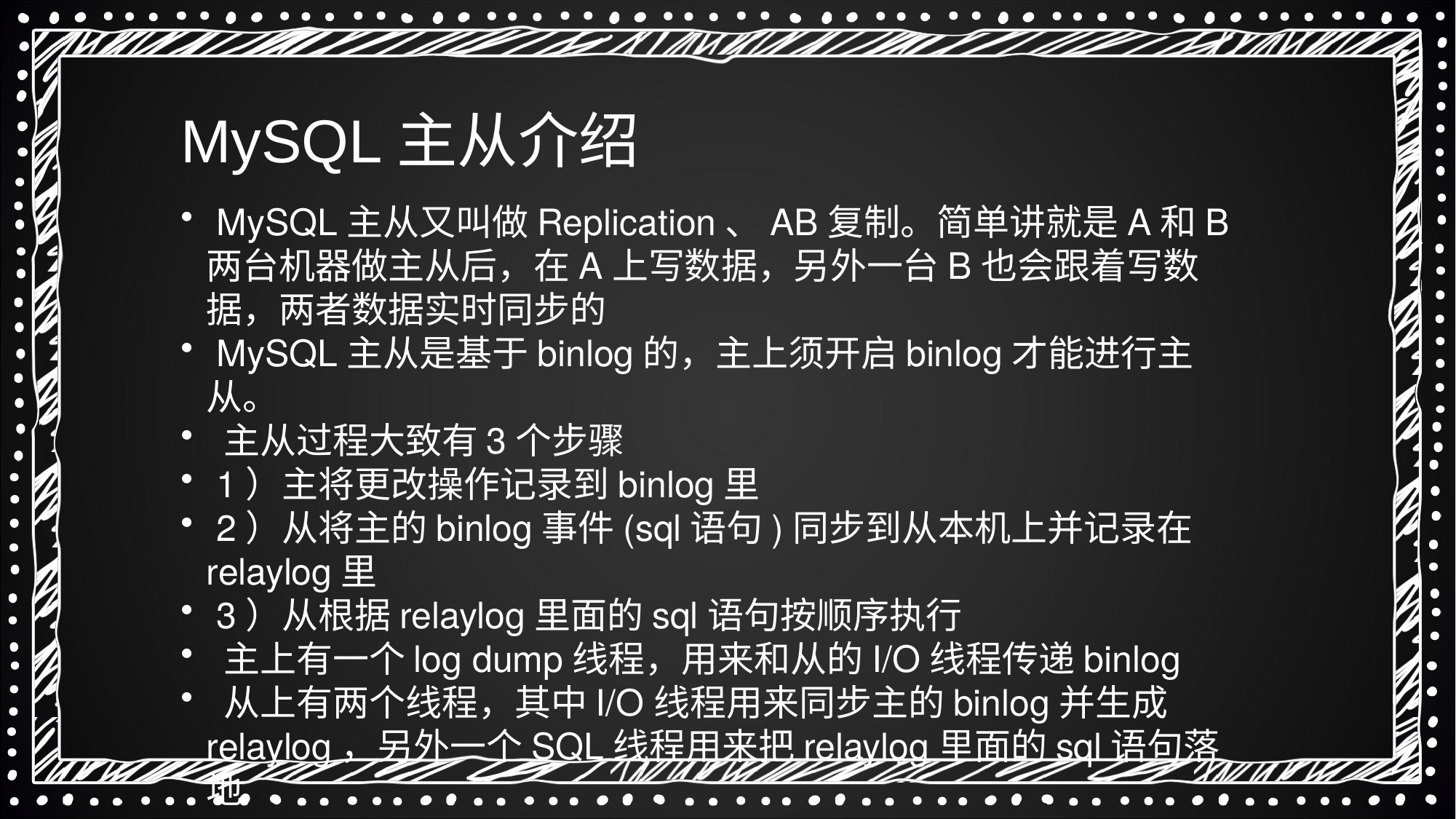

MySQL主从介绍
 MySQL主从又叫做Replication、AB复制。简单讲就是A和B两台机器做主从后，在A上写数据，另外一台B也会跟着写数据，两者数据实时同步的
 MySQL主从是基于binlog的，主上须开启binlog才能进行主从。
 主从过程大致有3个步骤
 1）主将更改操作记录到binlog里
 2）从将主的binlog事件(sql语句)同步到从本机上并记录在relaylog里
 3）从根据relaylog里面的sql语句按顺序执行
 主上有一个log dump线程，用来和从的I/O线程传递binlog
 从上有两个线程，其中I/O线程用来同步主的binlog并生成relaylog，另外一个SQL线程用来把relaylog里面的sql语句落地